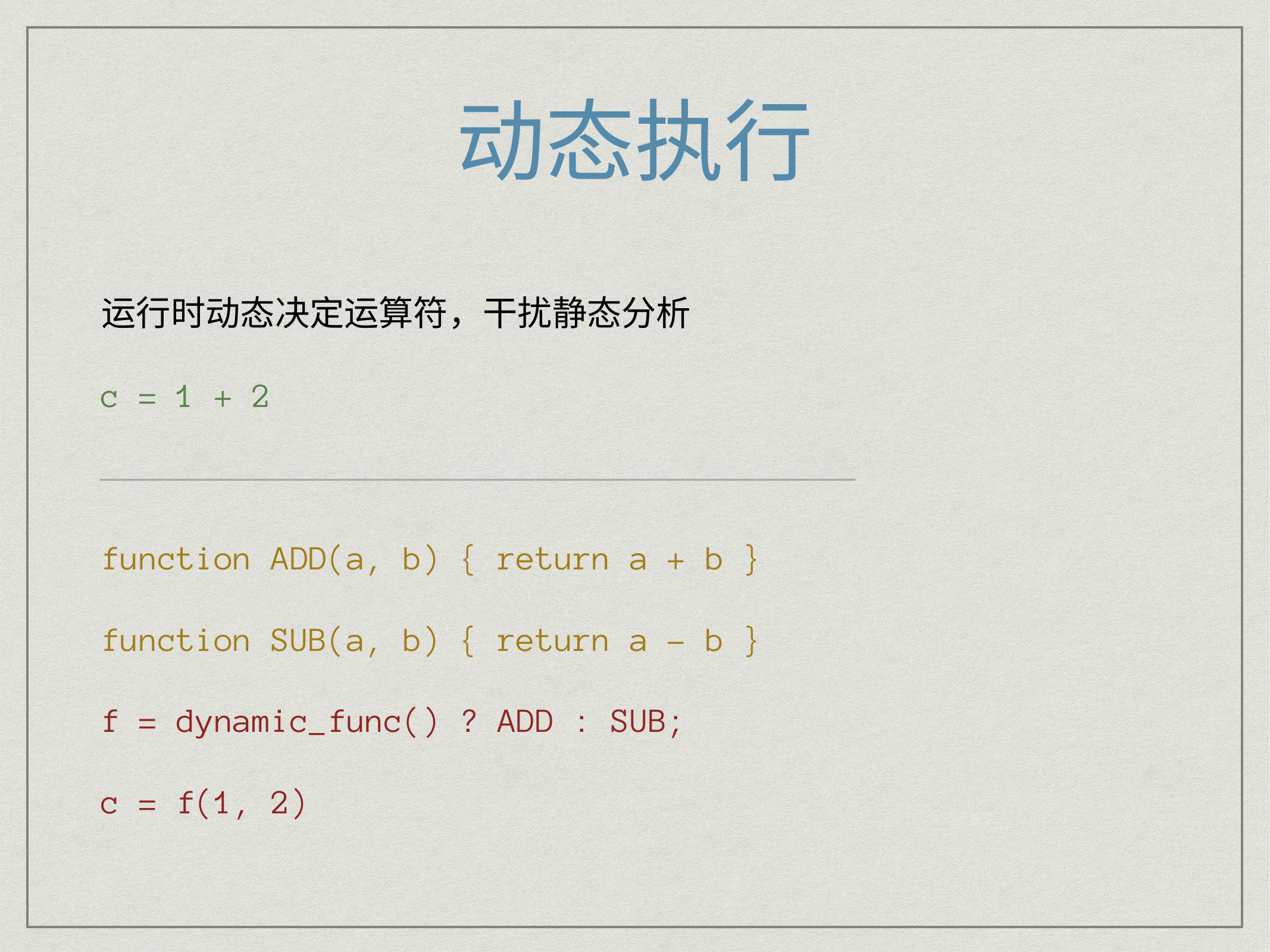

# 动态执行
运行时动态决定运算符，干扰静态分析
c = 1 + 2
————————————————————————————————————————
function ADD(a, b) { return a + b }
function SUB(a, b) { return a - b }
f = dynamic_func() ? ADD : SUB;
c = f(1, 2)